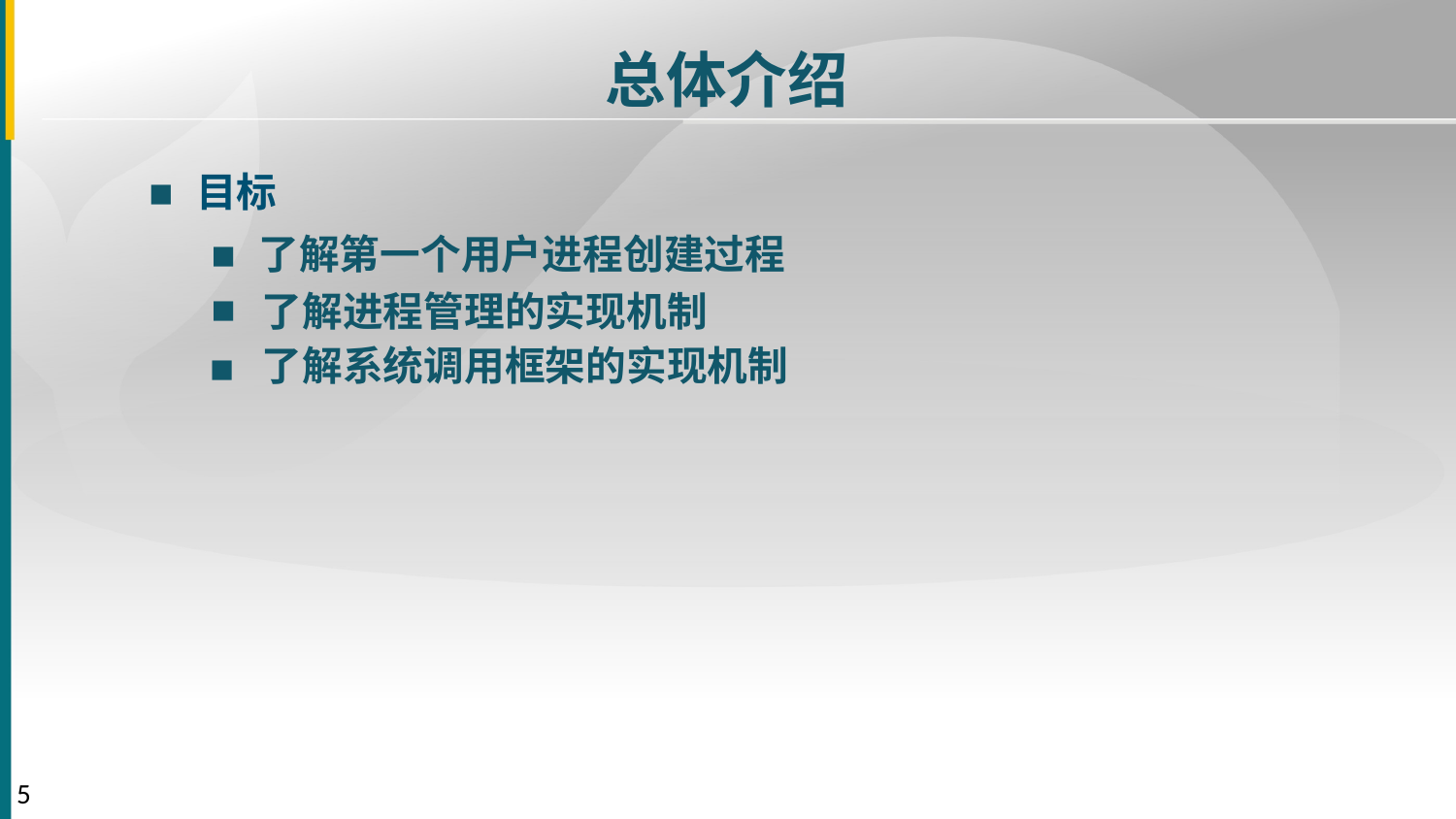

总体介绍
■
目标
■
了解第一个用户进程创建过程
■
了解进程管理的实现机制
了解系统调用框架的实现机制
■
5